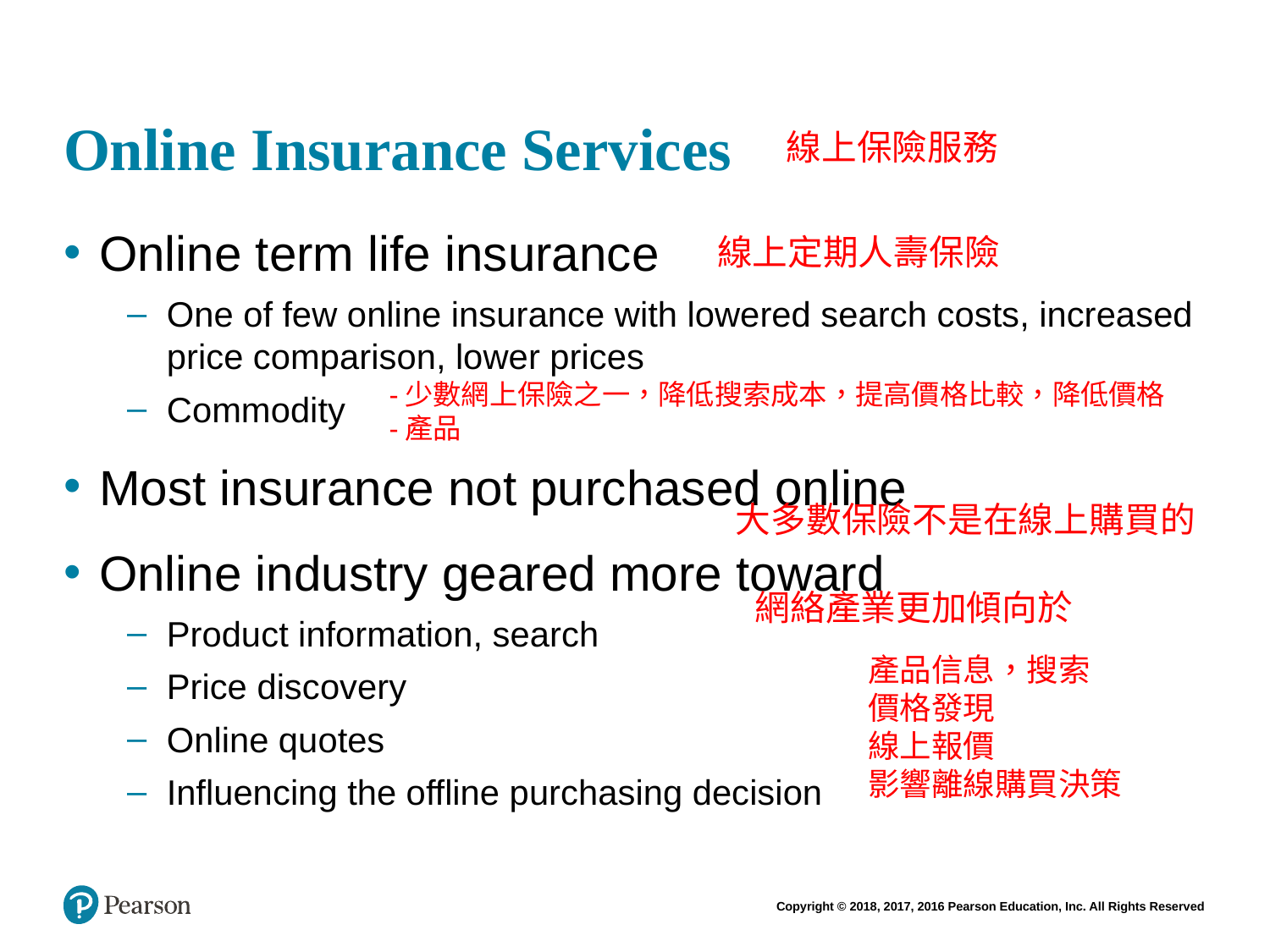

# Online Insurance Services
線上保險服務
Online term life insurance
One of few online insurance with lowered search costs, increased price comparison, lower prices
Commodity
Most insurance not purchased online
Online industry geared more toward
Product information, search
Price discovery
Online quotes
Influencing the offline purchasing decision
線上定期人壽保險
-少數網上保險之一，降低搜索成本，提高價格比較，降低價格
-產品
大多數保險不是在線上購買的
網絡產業更加傾向於
產品信息，搜索
價格發現
線上報價
影響離線購買決策